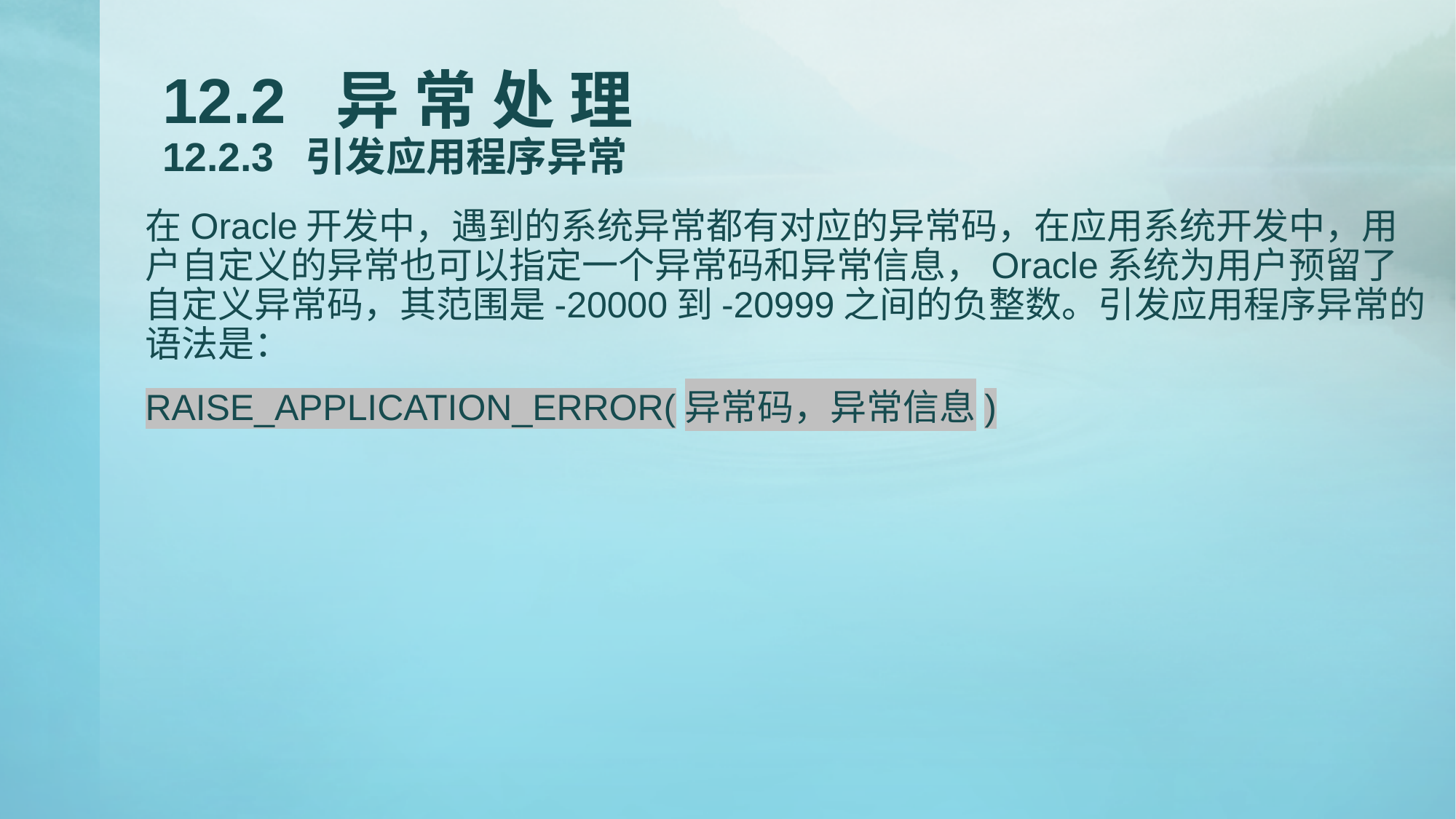

# 12.2  异 常 处 理 12.2.3  引发应用程序异常
在Oracle开发中，遇到的系统异常都有对应的异常码，在应用系统开发中，用户自定义的异常也可以指定一个异常码和异常信息，Oracle系统为用户预留了自定义异常码，其范围是-20000到-20999之间的负整数。引发应用程序异常的语法是：
RAISE_APPLICATION_ERROR(异常码，异常信息)